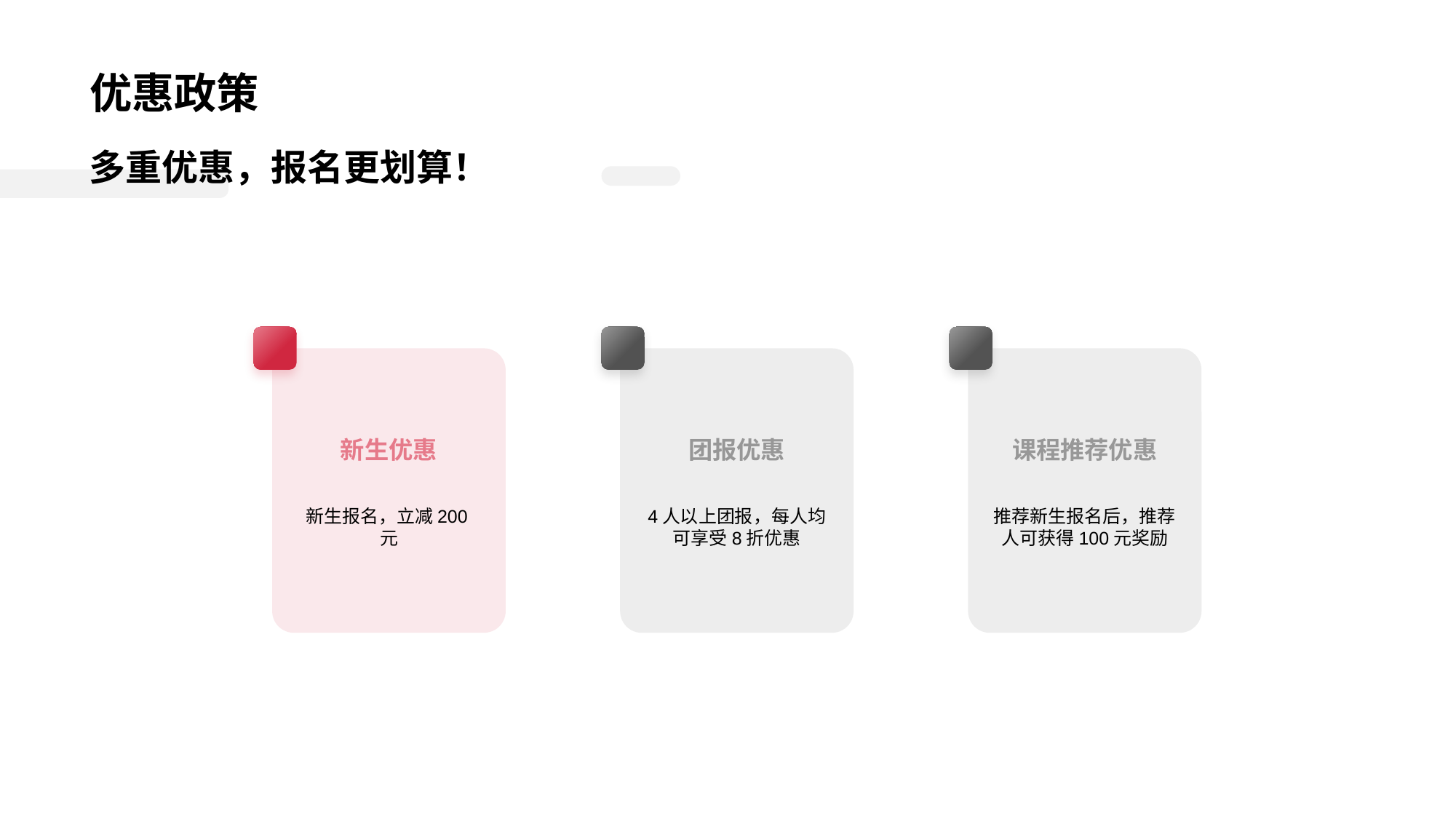

# 优惠政策

多重优惠，报名更划算！

新生优惠
新生报名，立减200元

团报优惠
4人以上团报，每人均可享受8折优惠

课程推荐优惠
推荐新生报名后，推荐人可获得100元奖励